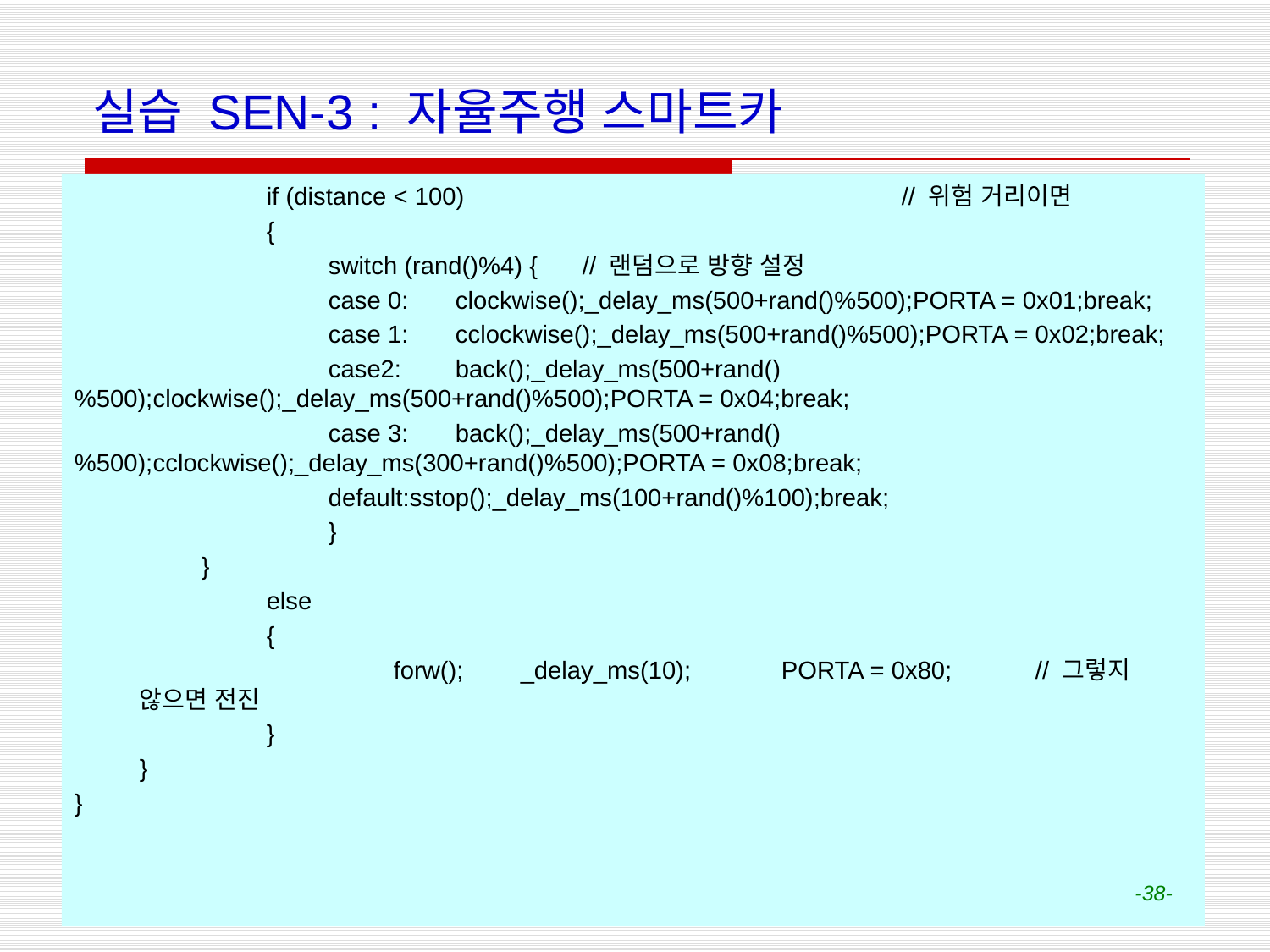

# 실습 SEN-3 : 자율주행 스마트카
		if (distance < 100)				// 위험 거리이면
		{
		switch (rand()%4) {	// 랜덤으로 방향 설정
		case 0:	clockwise();_delay_ms(500+rand()%500);PORTA = 0x01;break;
		case 1:	cclockwise();_delay_ms(500+rand()%500);PORTA = 0x02;break;
		case2:	back();_delay_ms(500+rand()%500);clockwise();_delay_ms(500+rand()%500);PORTA = 0x04;break;
		case 3:	back();_delay_ms(500+rand()%500);cclockwise();_delay_ms(300+rand()%500);PORTA = 0x08;break;
		default:sstop();_delay_ms(100+rand()%100);break;
		}
	}
		else
		{
			forw();	_delay_ms(10);	 PORTA = 0x80;	 // 그렇지 않으면 전진
		}
	}
}
-38-